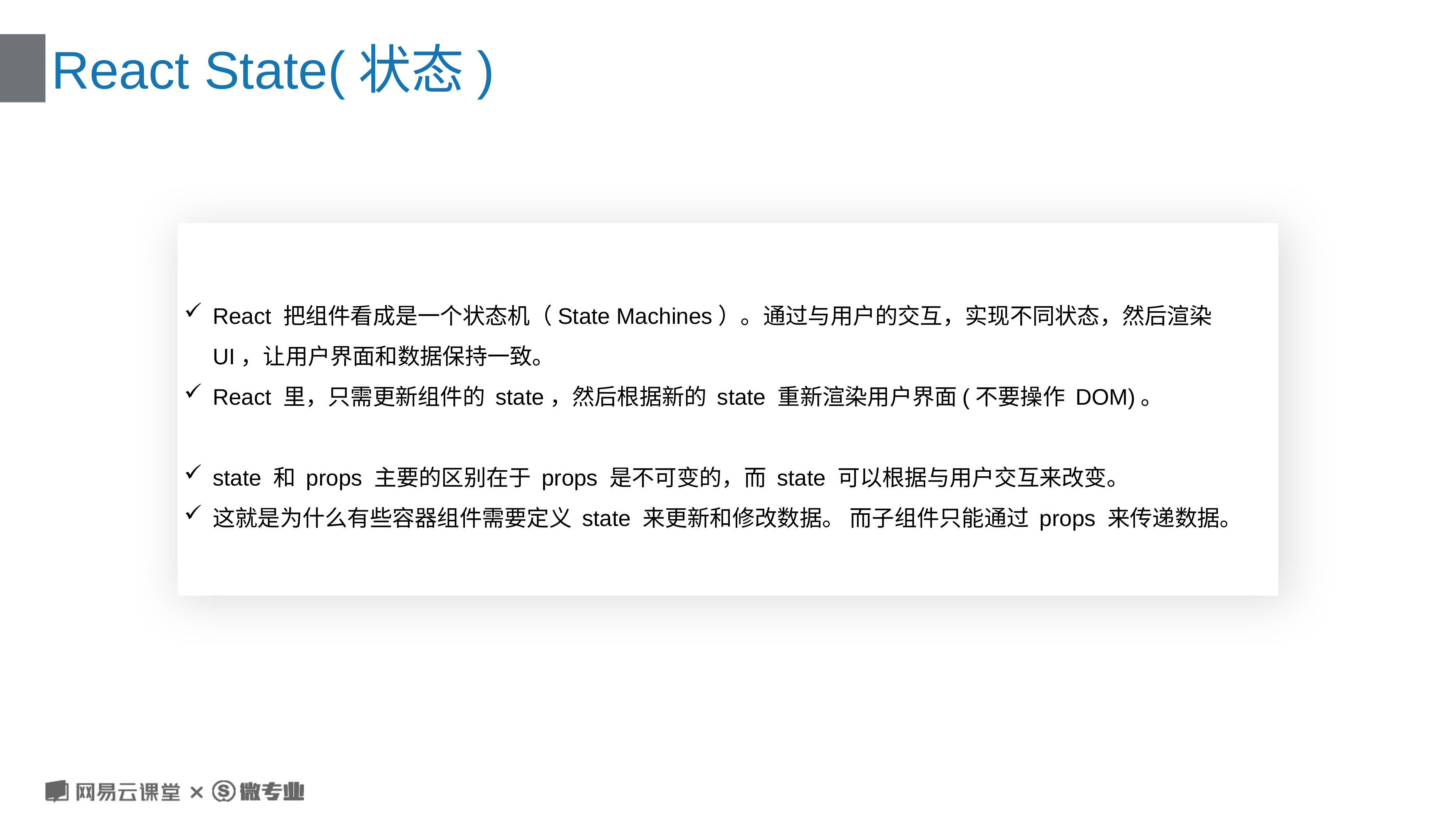

# React State(状态)
React 把组件看成是一个状态机（State Machines）。通过与用户的交互，实现不同状态，然后渲染 UI，让用户界面和数据保持一致。
React 里，只需更新组件的 state，然后根据新的 state 重新渲染用户界面(不要操作 DOM)。

state 和 props 主要的区别在于 props 是不可变的，而 state 可以根据与用户交互来改变。
这就是为什么有些容器组件需要定义 state 来更新和修改数据。 而子组件只能通过 props 来传递数据。